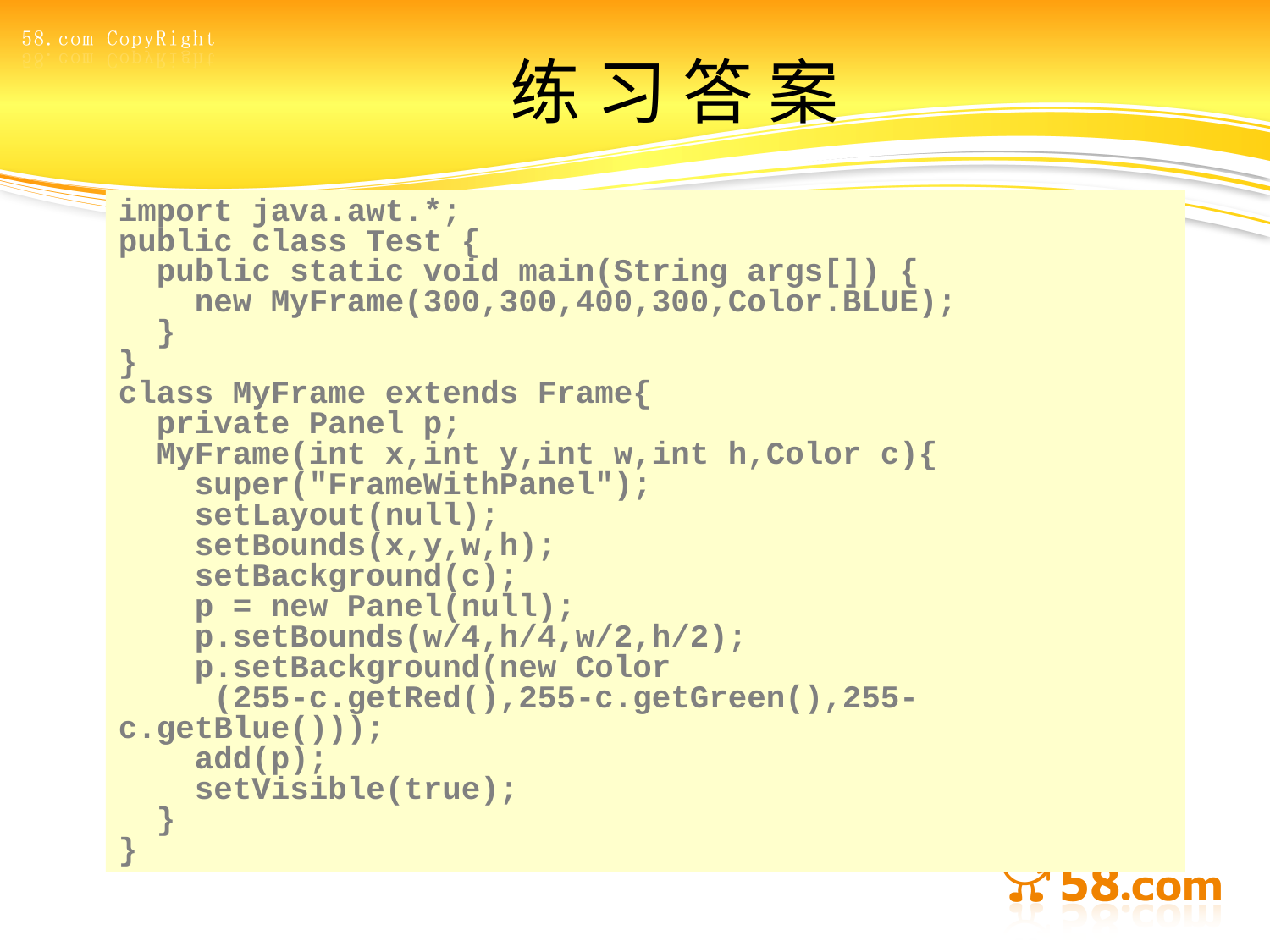

# 练 习 答 案
import java.awt.*;
public class Test {
  public static void main(String args[]) {
    new MyFrame(300,300,400,300,Color.BLUE);
  }
}
class MyFrame extends Frame{
  private Panel p;
  MyFrame(int x,int y,int w,int h,Color c){
    super("FrameWithPanel");
    setLayout(null);
    setBounds(x,y,w,h);
    setBackground(c);
    p = new Panel(null);
    p.setBounds(w/4,h/4,w/2,h/2);
    p.setBackground(new Color
     (255-c.getRed(),255-c.getGreen(),255-c.getBlue()));
    add(p);
    setVisible(true);
  }
}